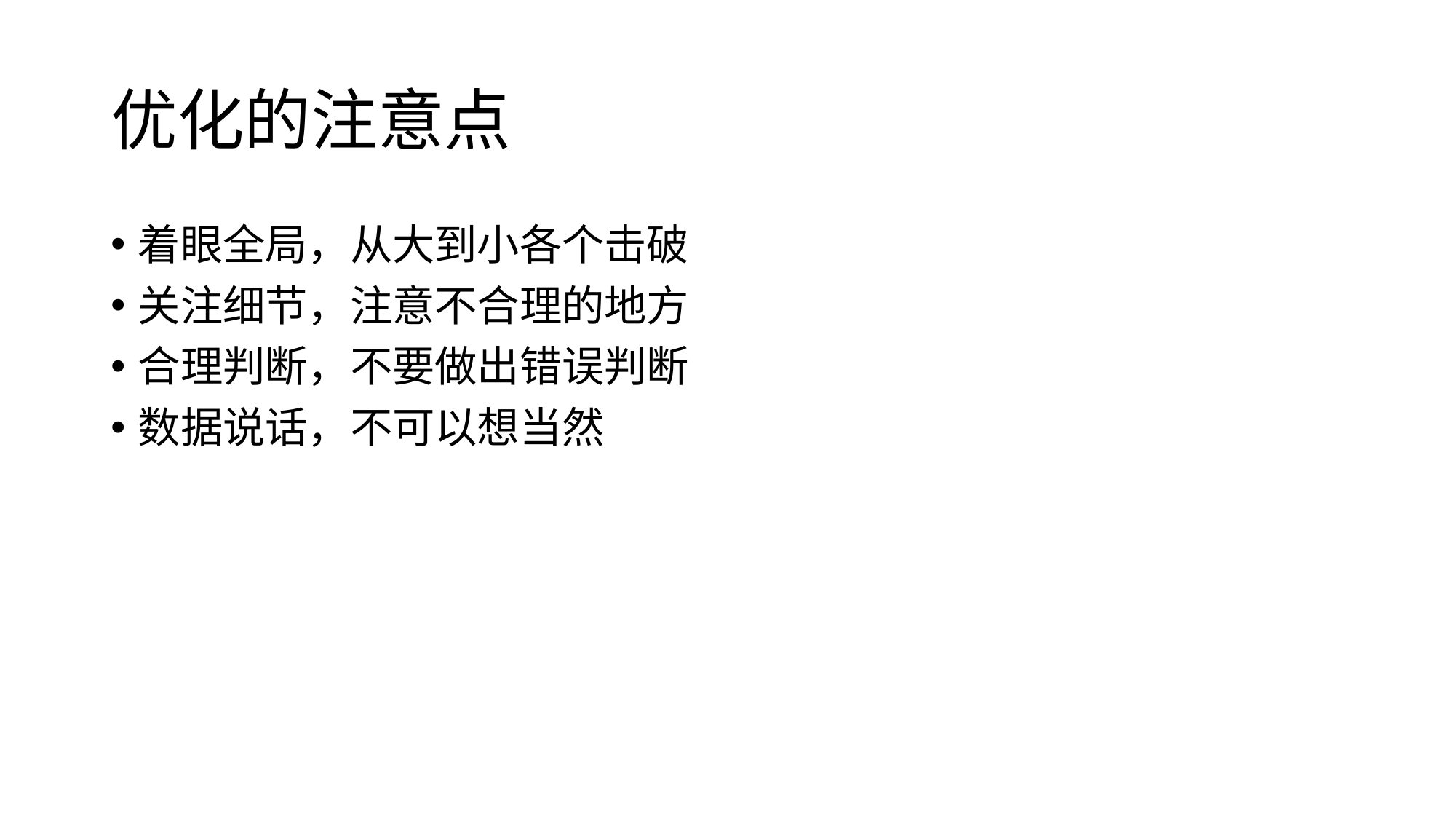

# 优化的注意点
着眼全局，从大到小各个击破
关注细节，注意不合理的地方
合理判断，不要做出错误判断
数据说话，不可以想当然